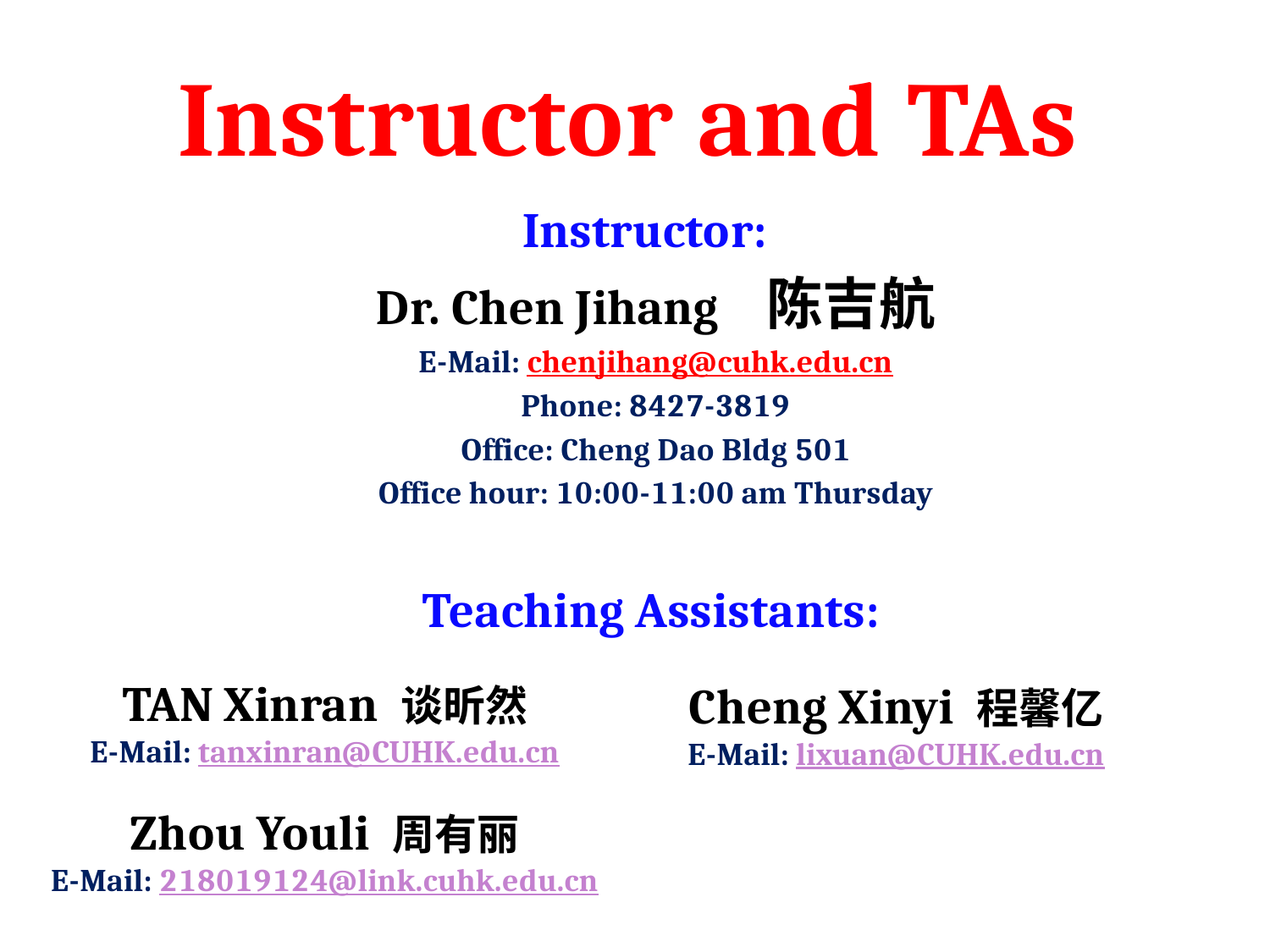

# Instructor and TAs
Instructor:
Dr. Chen Jihang 陈吉航
E-Mail: chenjihang@cuhk.edu.cn
Phone: 8427-3819
Office: Cheng Dao Bldg 501
Office hour: 10:00-11:00 am Thursday

Teaching Assistants:
TAN Xinran 谈昕然
E-Mail: tanxinran@CUHK.edu.cn
Cheng Xinyi 程馨亿
E-Mail: lixuan@CUHK.edu.cn
Zhou Youli 周有丽
E-Mail: 218019124@link.cuhk.edu.cn